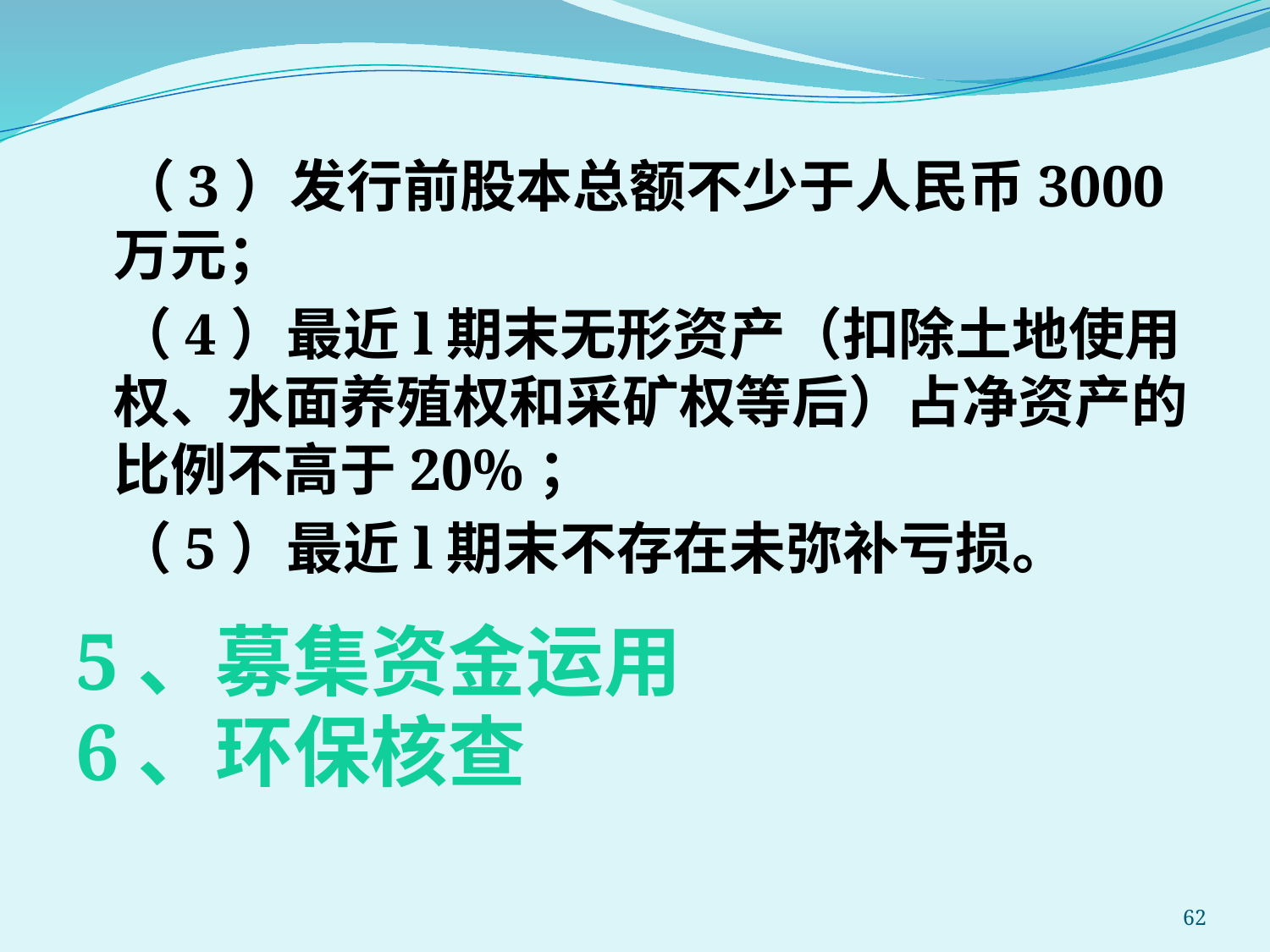

（3）发行前股本总额不少于人民币3000万元；
  （4）最近l期末无形资产（扣除土地使用权、水面养殖权和采矿权等后）占净资产的比例不高于20%；
  （5）最近l期末不存在未弥补亏损。

5、募集资金运用
6、环保核查
62